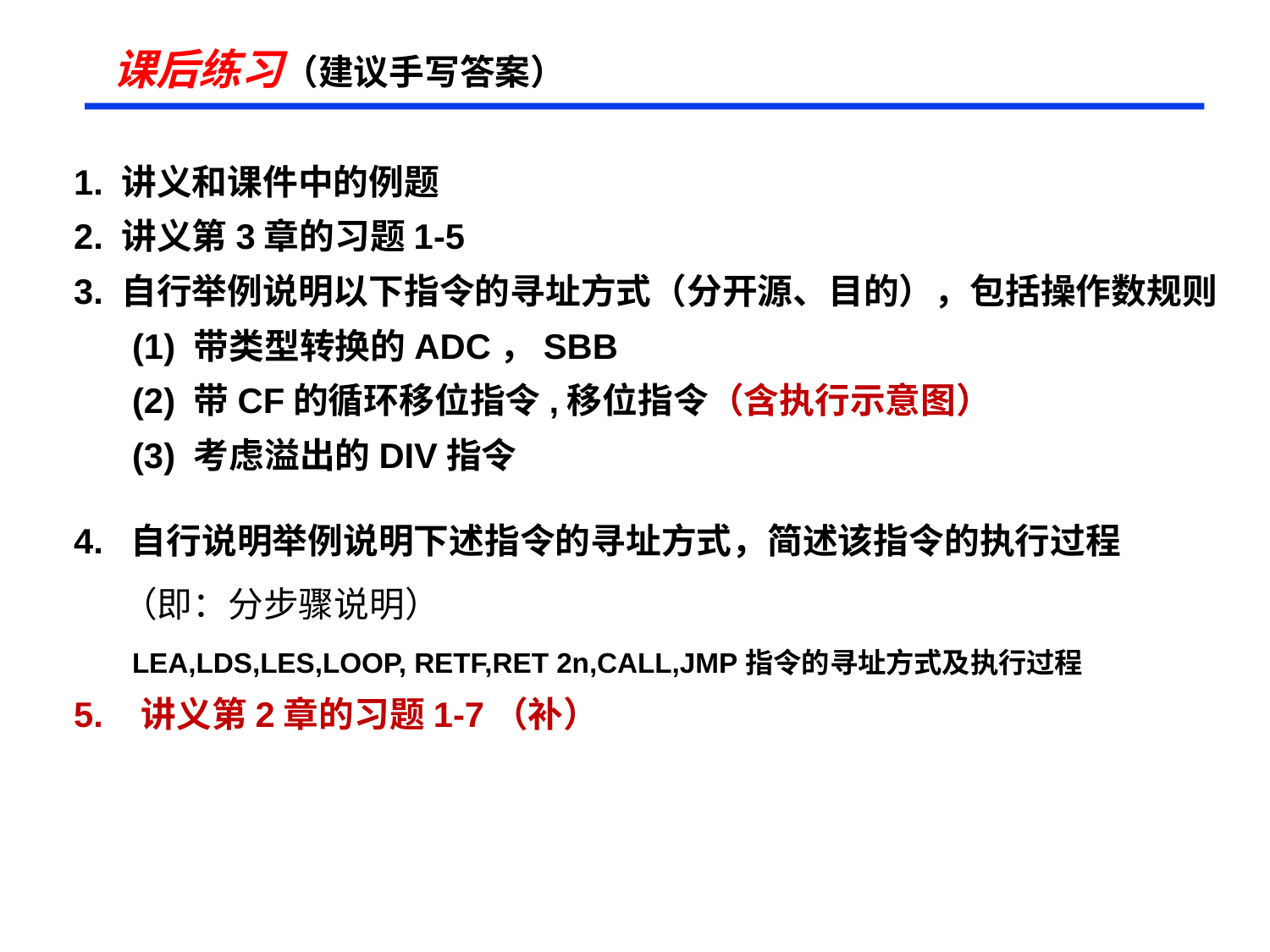

# 课后练习（建议手写答案）
1. 讲义和课件中的例题
2. 讲义第3章的习题1-5
3. 自行举例说明以下指令的寻址方式（分开源、目的），包括操作数规则
      (1) 带类型转换的ADC，SBB
      (2) 带CF的循环移位指令,移位指令（含执行示意图）
      (3) 考虑溢出的DIV指令
4.  自行说明举例说明下述指令的寻址方式，简述该指令的执行过程
      （即：分步骤说明）
      LEA,LDS,LES,LOOP, RETF,RET 2n,CALL,JMP指令的寻址方式及执行过程
5.   讲义第2章的习题1-7（补）